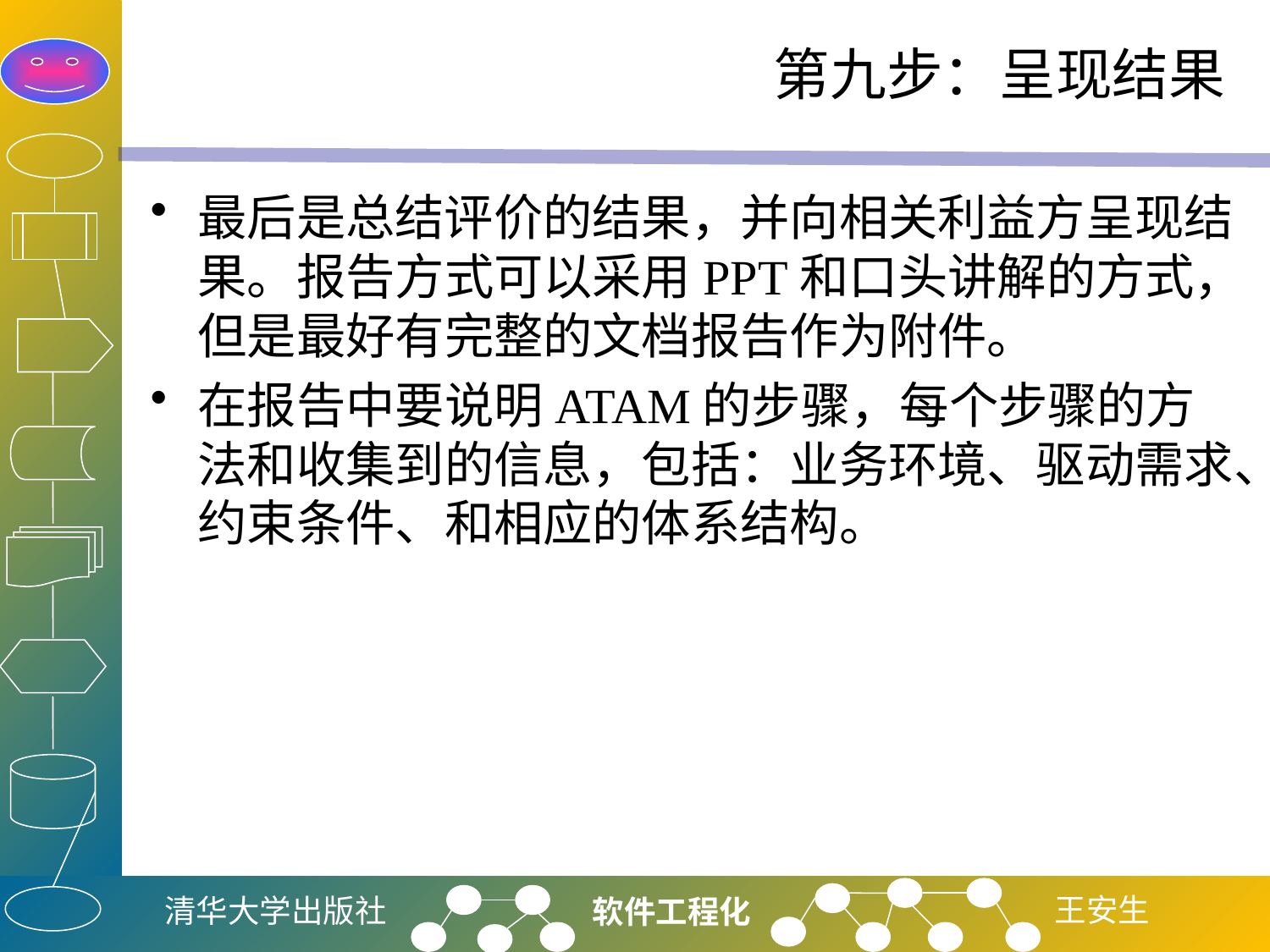

# 第九步：呈现结果
最后是总结评价的结果，并向相关利益方呈现结果。报告方式可以采用PPT和口头讲解的方式，但是最好有完整的文档报告作为附件。
在报告中要说明ATAM的步骤，每个步骤的方法和收集到的信息，包括：业务环境、驱动需求、约束条件、和相应的体系结构。